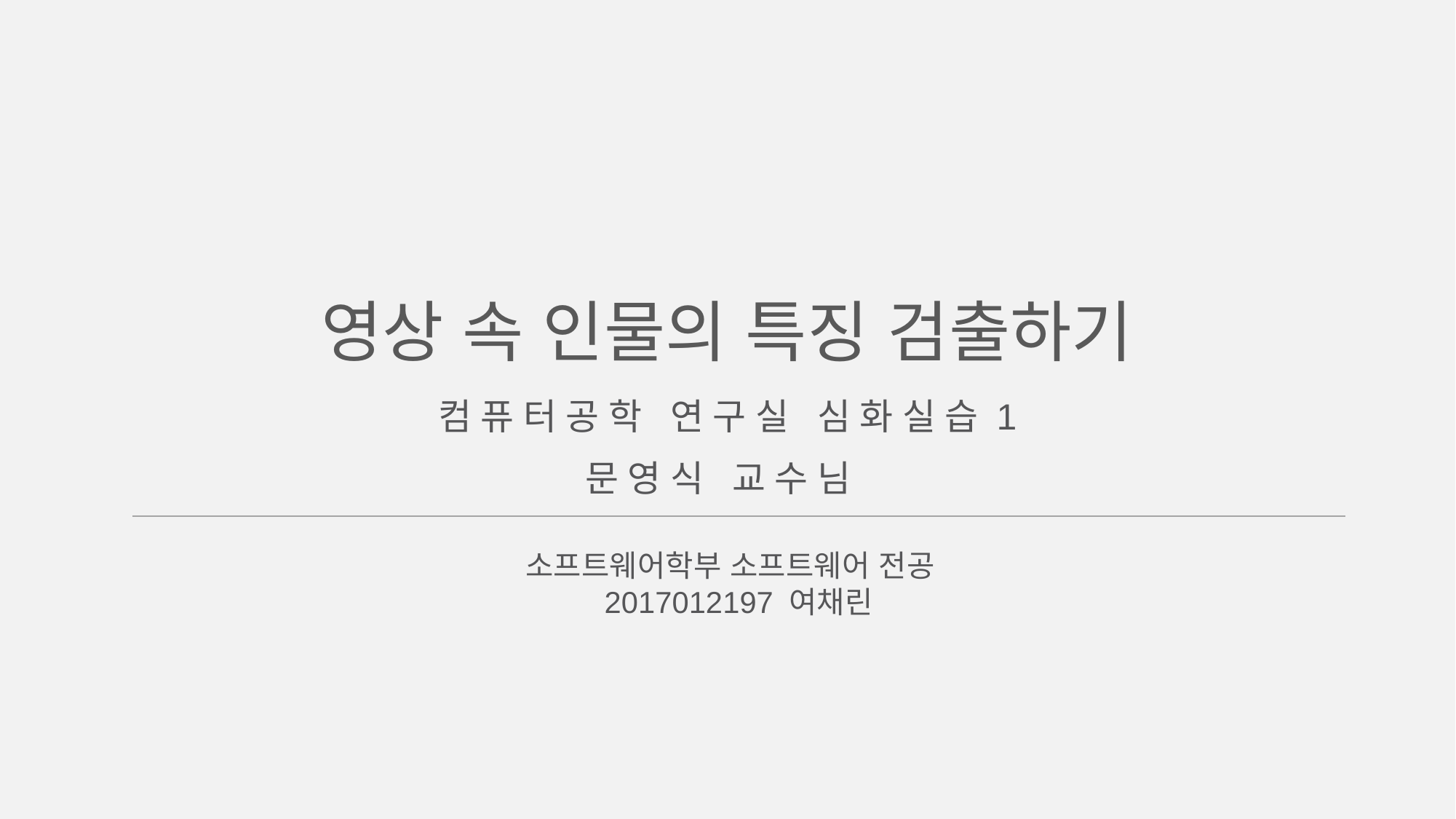

영상 속 인물의 특징 검출하기
컴퓨터공학 연구실 심화실습1
문영식 교수님
소프트웨어학부 소프트웨어 전공
2017012197 여채린